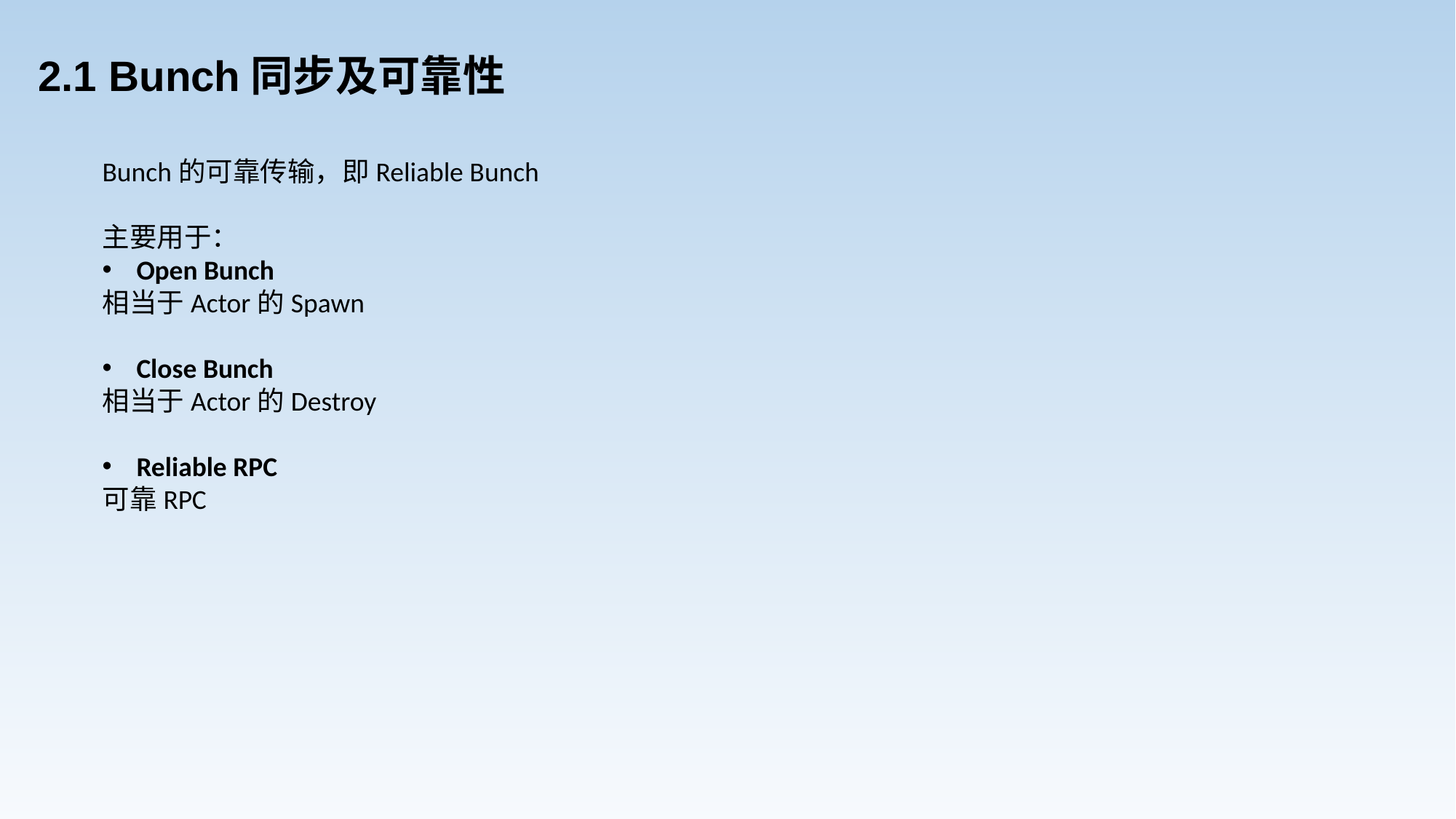

2.1 Bunch同步及可靠性
Bunch的可靠传输，即Reliable Bunch

主要用于：
Open Bunch
相当于Actor的Spawn

Close Bunch
相当于Actor的Destroy

Reliable RPC
可靠RPC